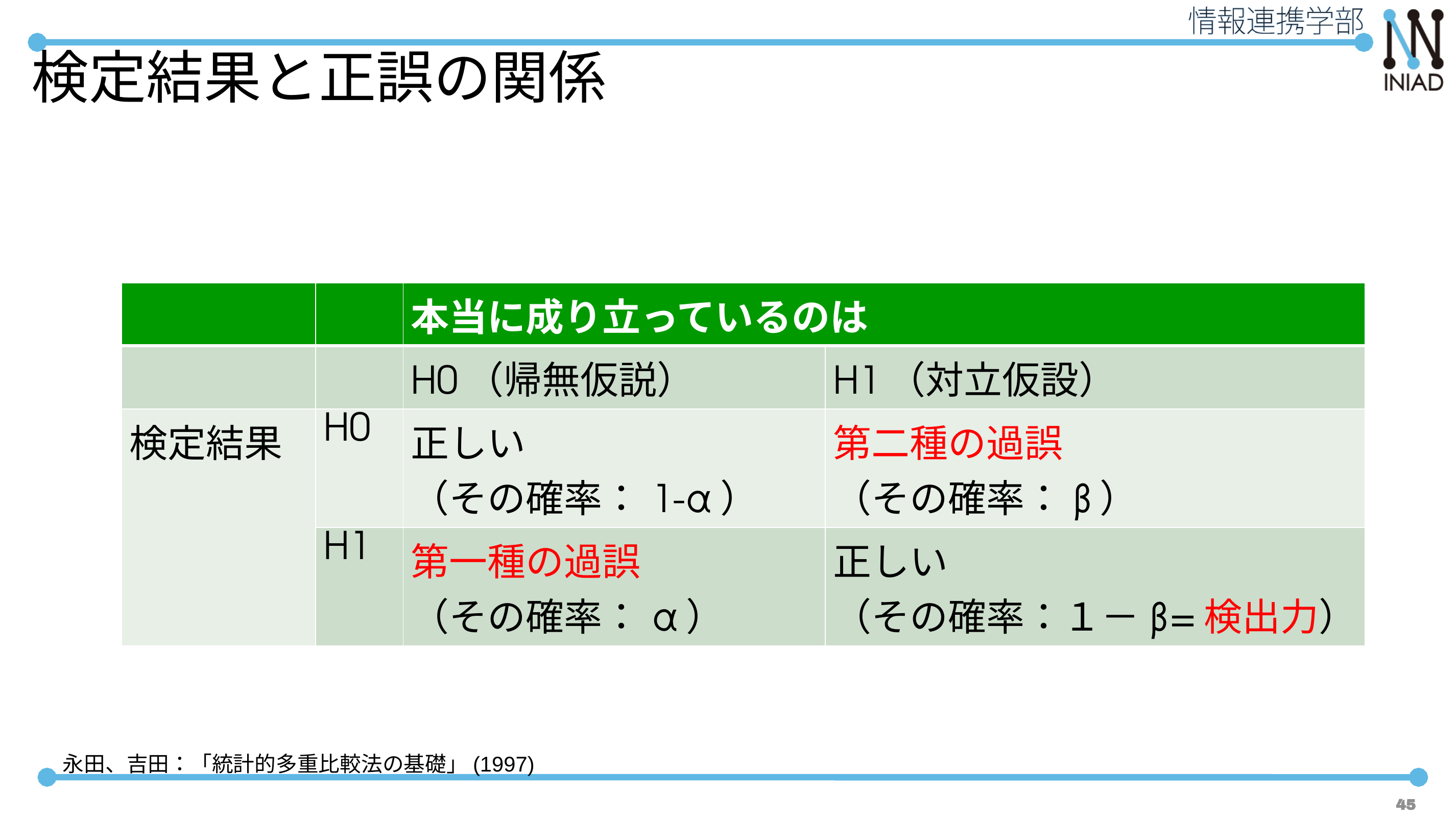

# 検定結果と正誤の関係
|  |  | 本当に成り立っているのは |  |
| --- | --- | --- | --- |
|  |  | H0（帰無仮説） | H1（対立仮設） |
| 検定結果 | H0 | 正しい （その確率：1-α） | 第二種の過誤 （その確率：β） |
|  | H1 | 第一種の過誤 （その確率：α） | 正しい （その確率：１－β=検出力） |
永田、吉田：「統計的多重比較法の基礎」(1997)
45